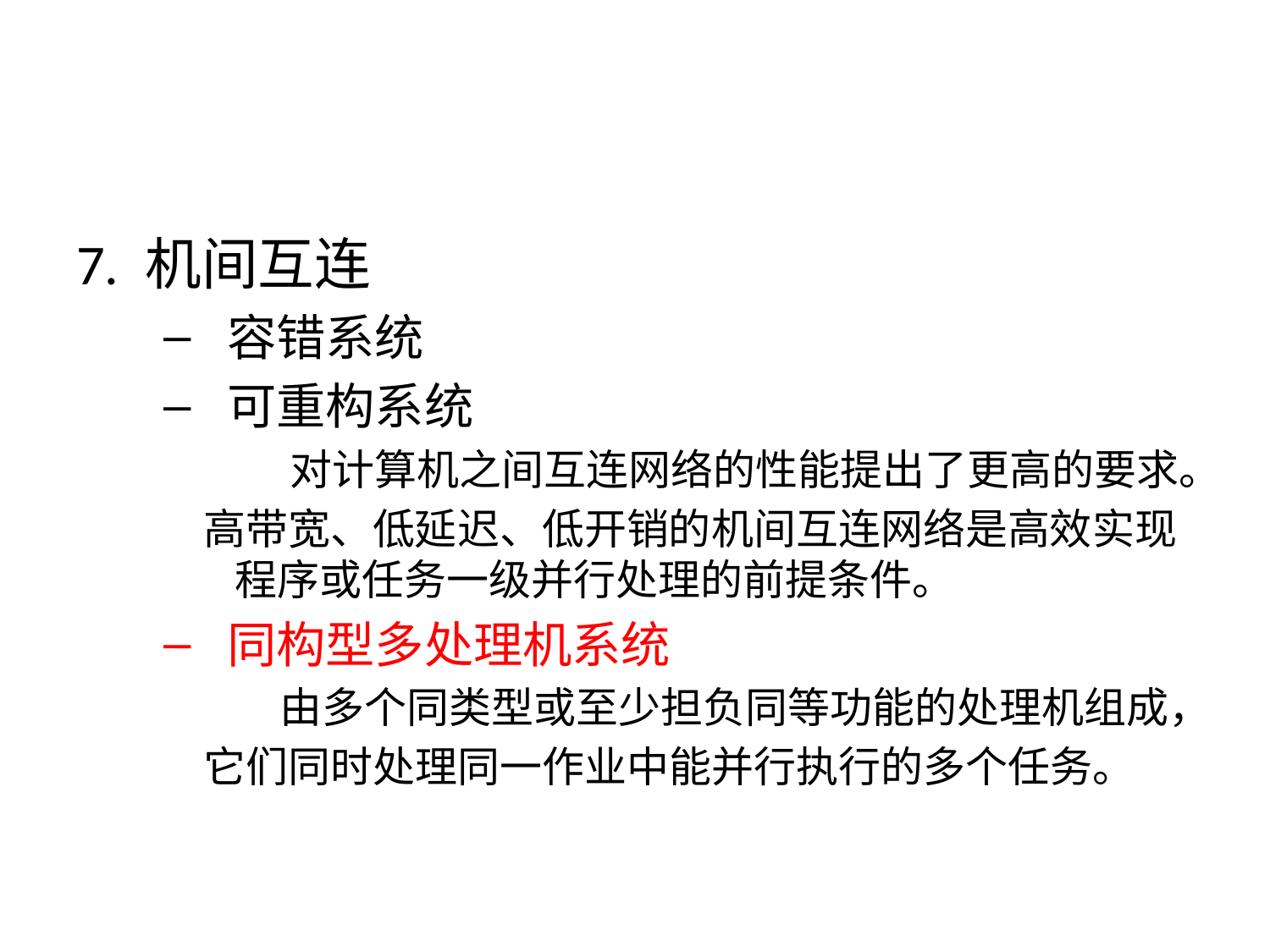

7. 机间互连
容错系统
可重构系统
        对计算机之间互连网络的性能提出了更高的要求。
高带宽、低延迟、低开销的机间互连网络是高效实现程序或任务一级并行处理的前提条件。
同构型多处理机系统
       由多个同类型或至少担负同等功能的处理机组成，
它们同时处理同一作业中能并行执行的多个任务。